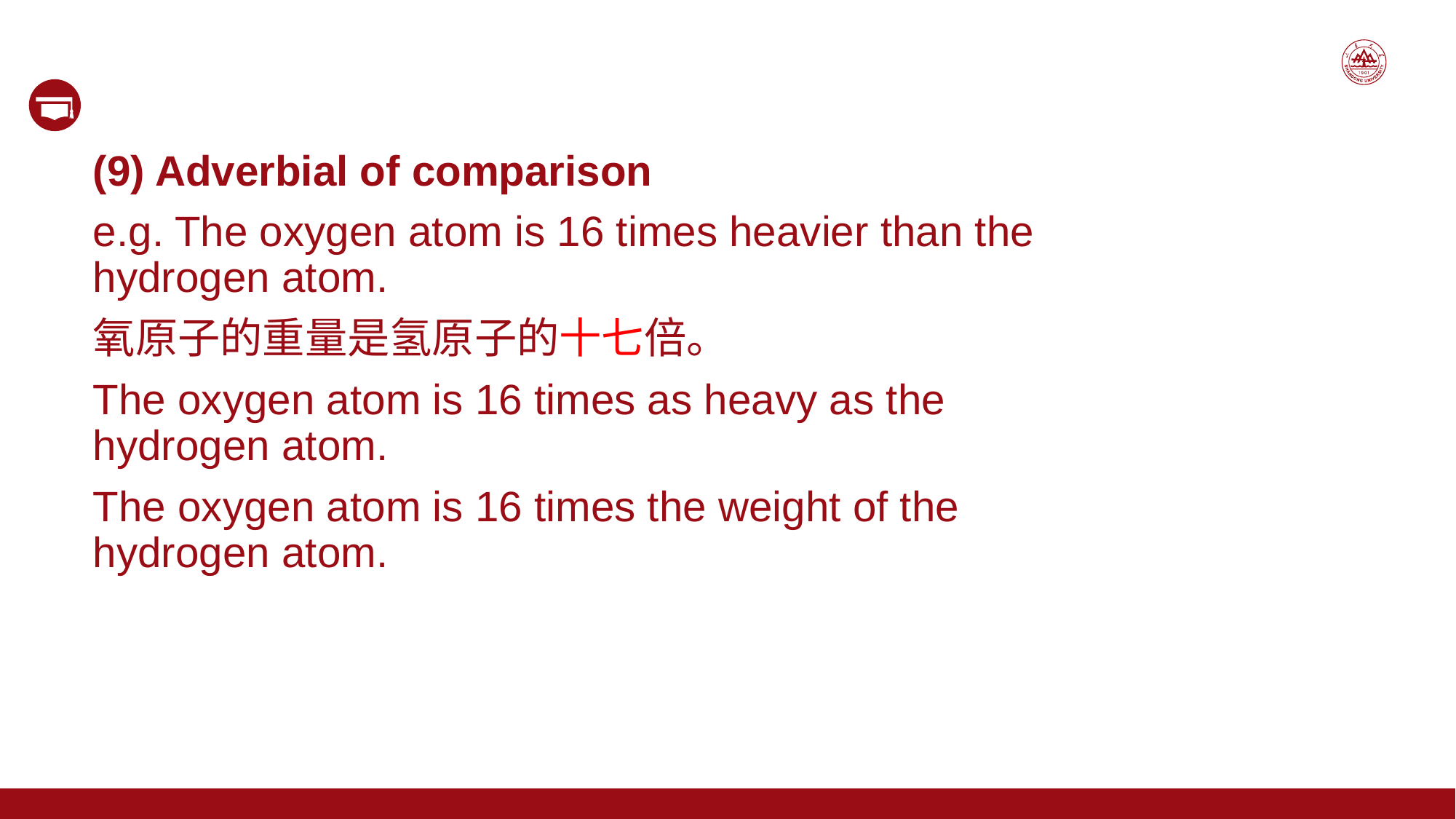

(9) Adverbial of comparison
e.g. The oxygen atom is 16 times heavier than the hydrogen atom.
氧原子的重量是氢原子的十七倍。
The oxygen atom is 16 times as heavy as the hydrogen atom.
The oxygen atom is 16 times the weight of the hydrogen atom.